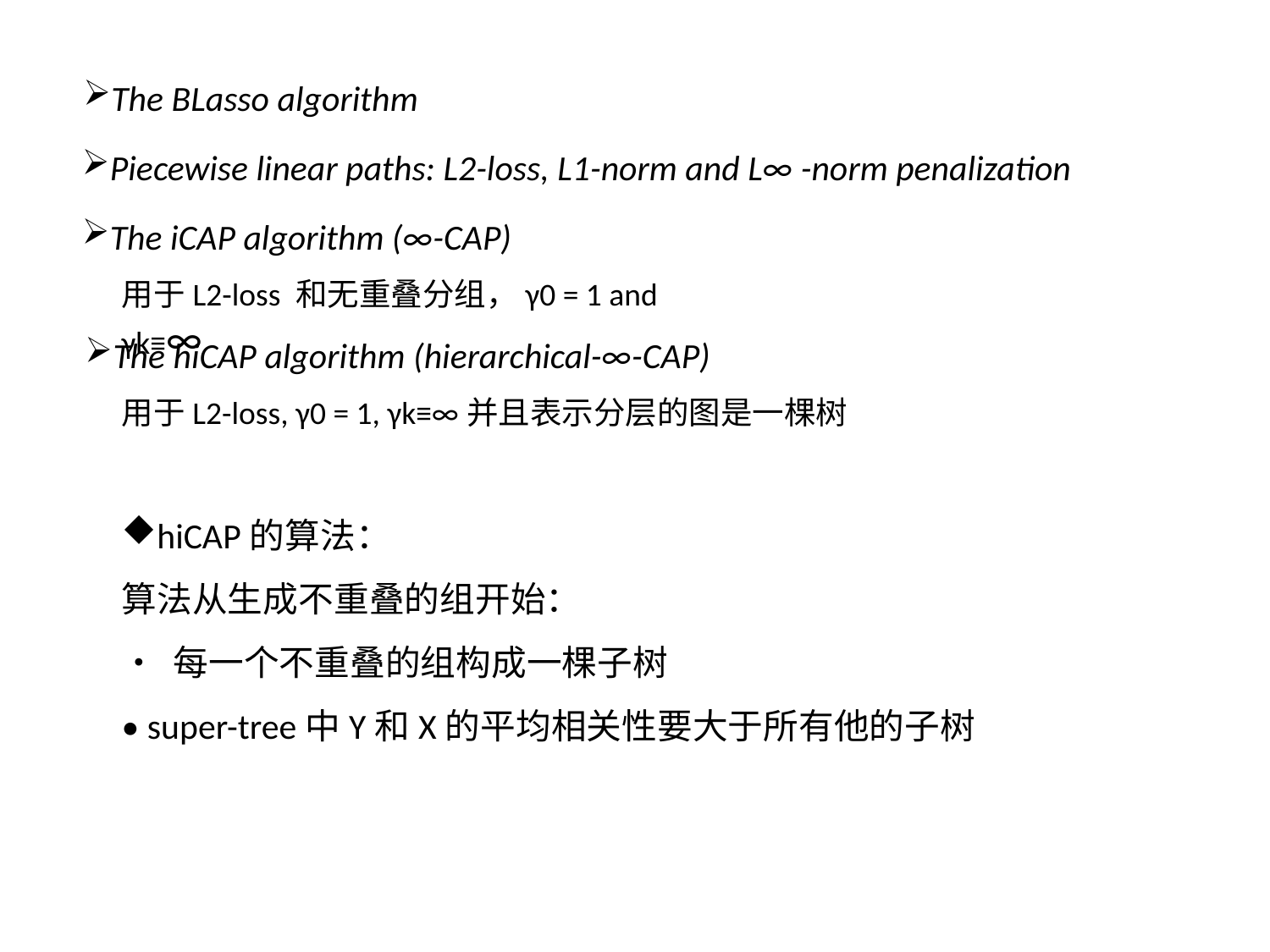

The BLasso algorithm
Piecewise linear paths: L2-loss, L1-norm and L∞ -norm penalization
The iCAP algorithm (∞-CAP)
用于L2-loss 和无重叠分组，γ0 = 1 and γk≡∞
The hiCAP algorithm (hierarchical-∞-CAP)
用于L2-loss, γ0 = 1, γk≡∞并且表示分层的图是一棵树
hiCAP的算法：
算法从生成不重叠的组开始：
• 每一个不重叠的组构成一棵子树
• super-tree中Y和X的平均相关性要大于所有他的子树